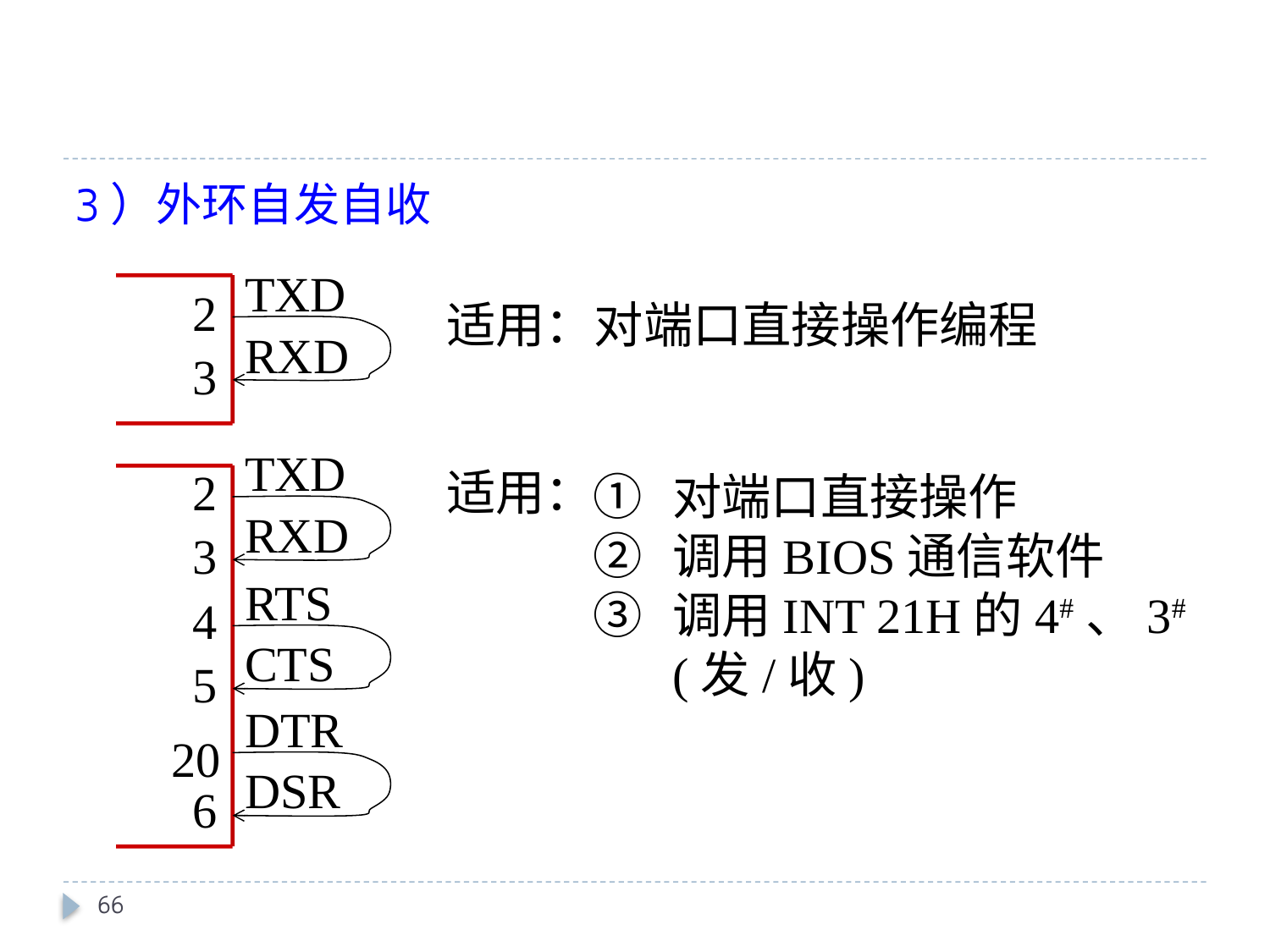

3）外环自发自收
TXD

2
适用：对端口直接操作编程

RXD
3
TXD
2
适用：
对端口直接操作
调用BIOS通信软件
调用INT 21H的4#、3# (发/收)

RXD
3
RTS

4

CTS

5
DTR

20

DSR
6

66